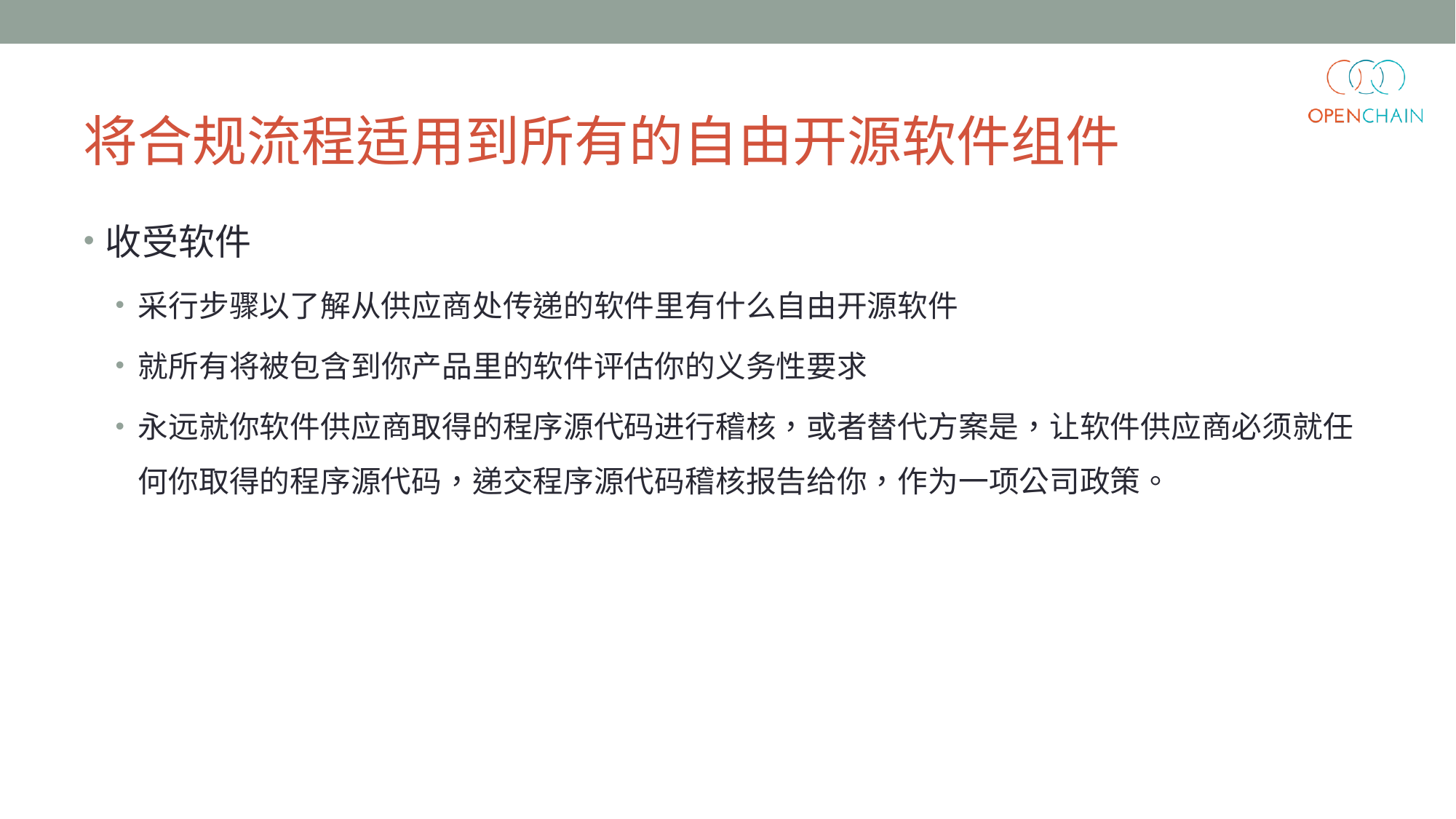

# 将合规流程适用到所有的自由开源软件组件
收受软件
采行步骤以了解从供应商处传递的软件里有什么自由开源软件
就所有将被包含到你产品里的软件评估你的义务性要求
永远就你软件供应商取得的程序源代码进行稽核，或者替代方案是，让软件供应商必须就任何你取得的程序源代码，递交程序源代码稽核报告给你，作为一项公司政策。